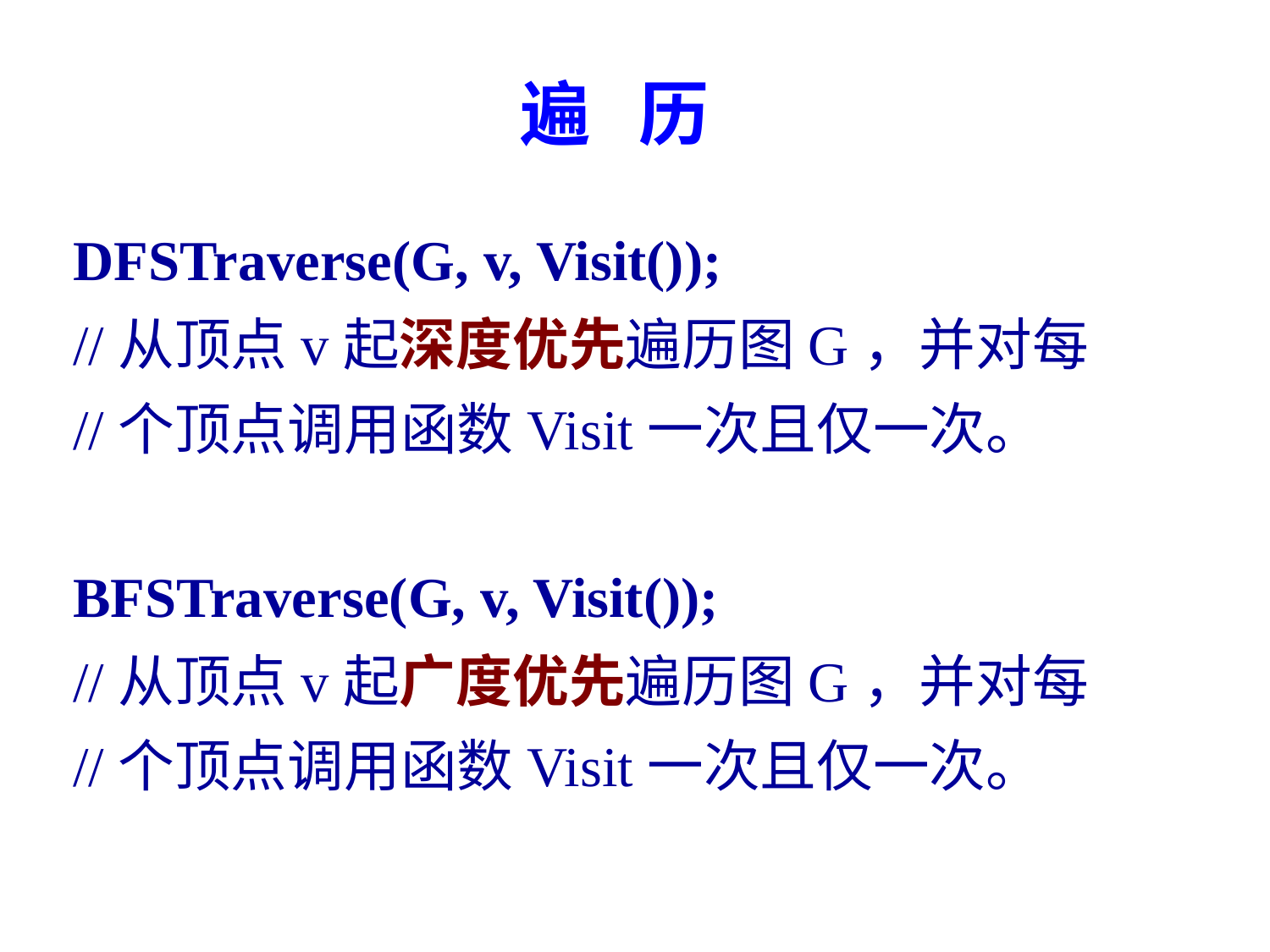

遍   历
DFSTraverse(G, v, Visit());
//从顶点v起深度优先遍历图G，并对每
//个顶点调用函数Visit一次且仅一次。
BFSTraverse(G, v, Visit());
//从顶点v起广度优先遍历图G，并对每
//个顶点调用函数Visit一次且仅一次。